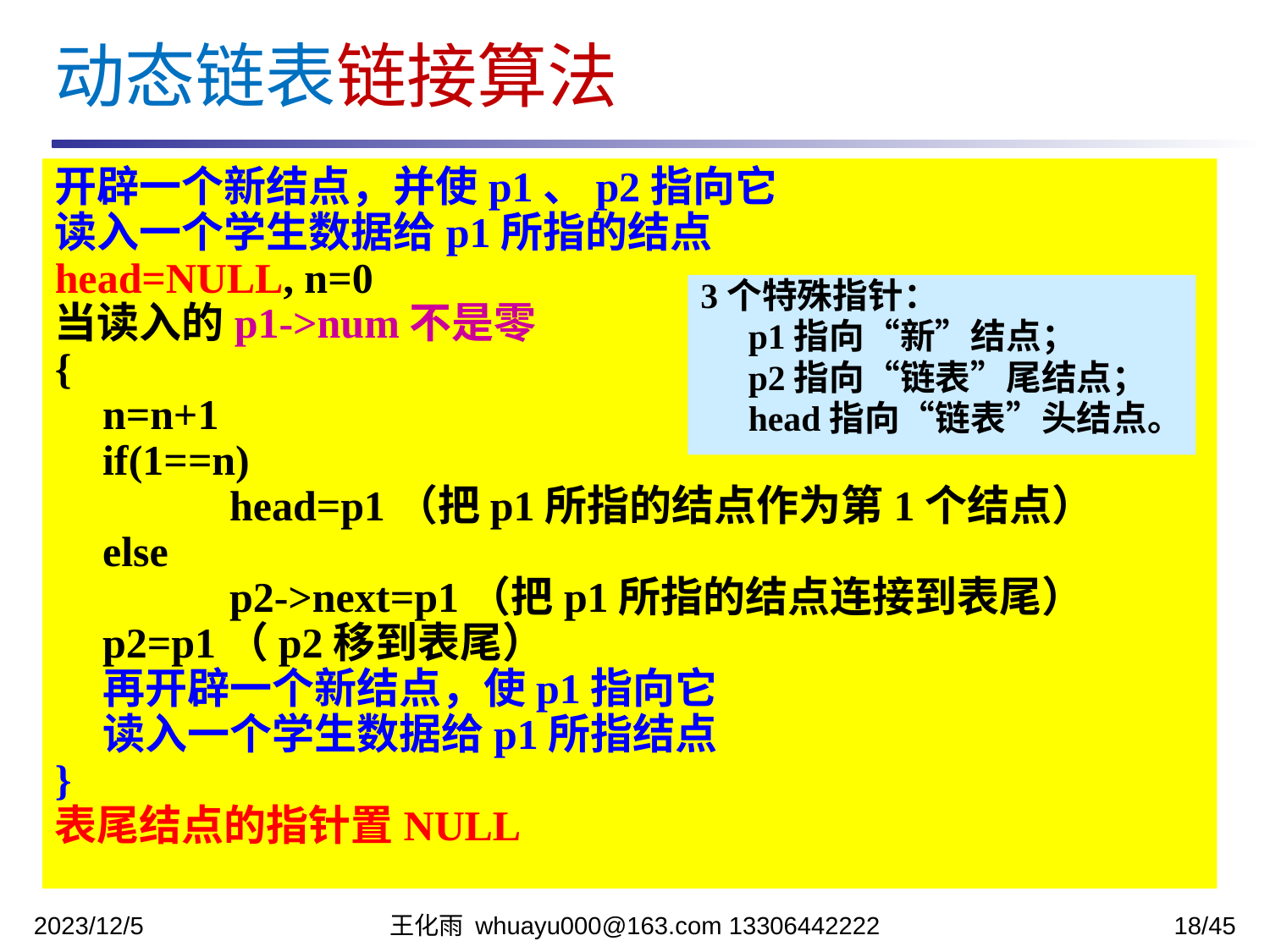

动态链表链接算法
开辟一个新结点，并使p1、p2指向它
读入一个学生数据给p1所指的结点
head=NULL, n=0
当读入的p1->num不是零
{
	n=n+1
	if(1==n)
		head=p1（把p1所指的结点作为第1个结点）
	else
		p2->next=p1（把p1所指的结点连接到表尾）
	p2=p1（p2移到表尾）
	再开辟一个新结点，使p1指向它
	读入一个学生数据给p1所指结点
}
表尾结点的指针置NULL
3个特殊指针：
	p1指向“新”结点；
	p2指向“链表”尾结点；
	head指向“链表”头结点。
2023/12/5
王化雨 whuayu000@163.com 13306442222
18/45